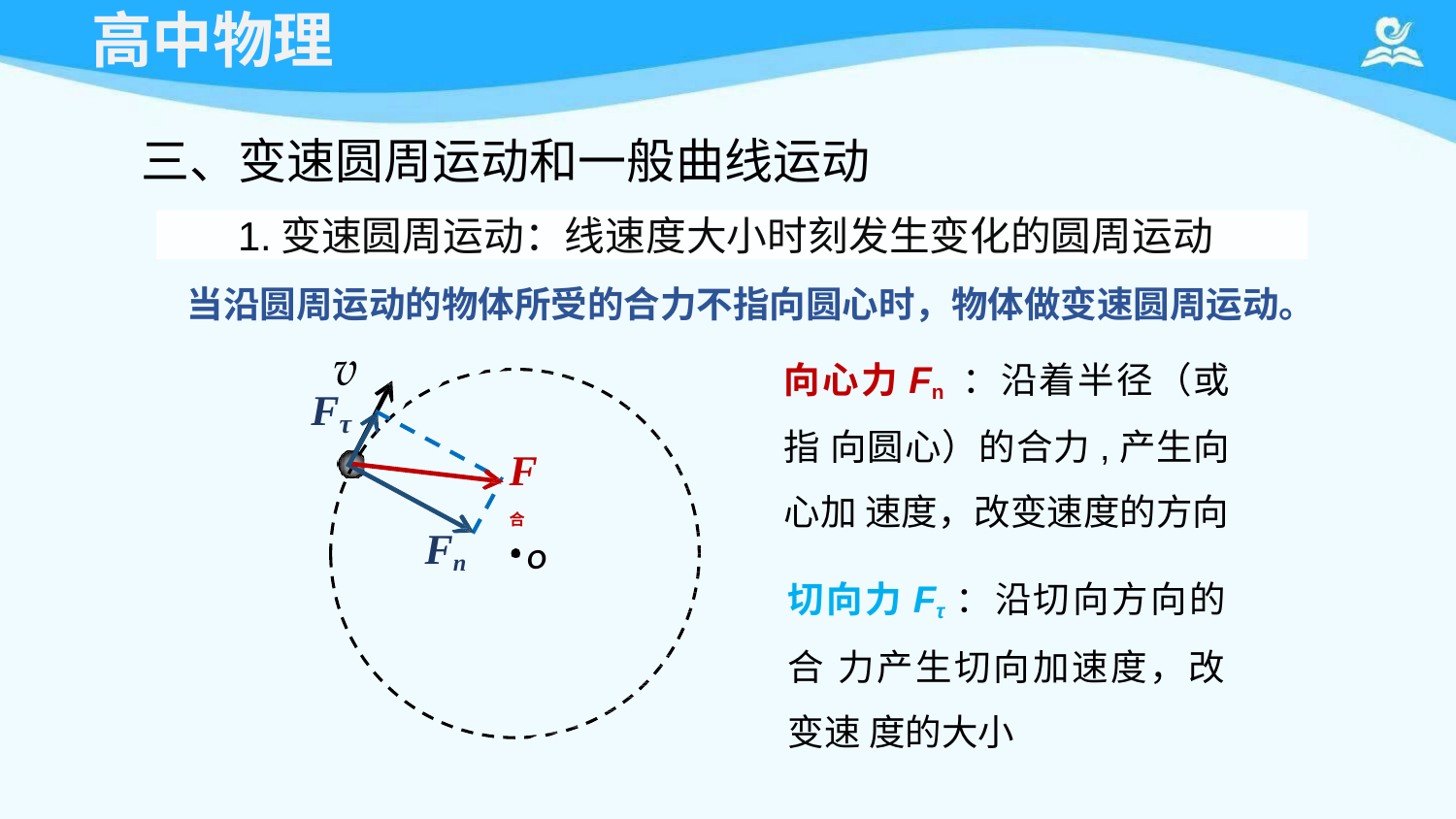

# 高中物理
三、变速圆周运动和一般曲线运动
1.变速圆周运动：线速度大小时刻发生变化的圆周运动
当沿圆周运动的物体所受的合力不指向圆心时，物体做变速圆周运动。
向心力Fn ：沿着半径（或指 向圆心）的合力,产生向心加 速度，改变速度的方向
切向力Fτ：沿切向方向的合 力产生切向加速度，改变速 度的大小
v

F
τ

F合

Fn
O